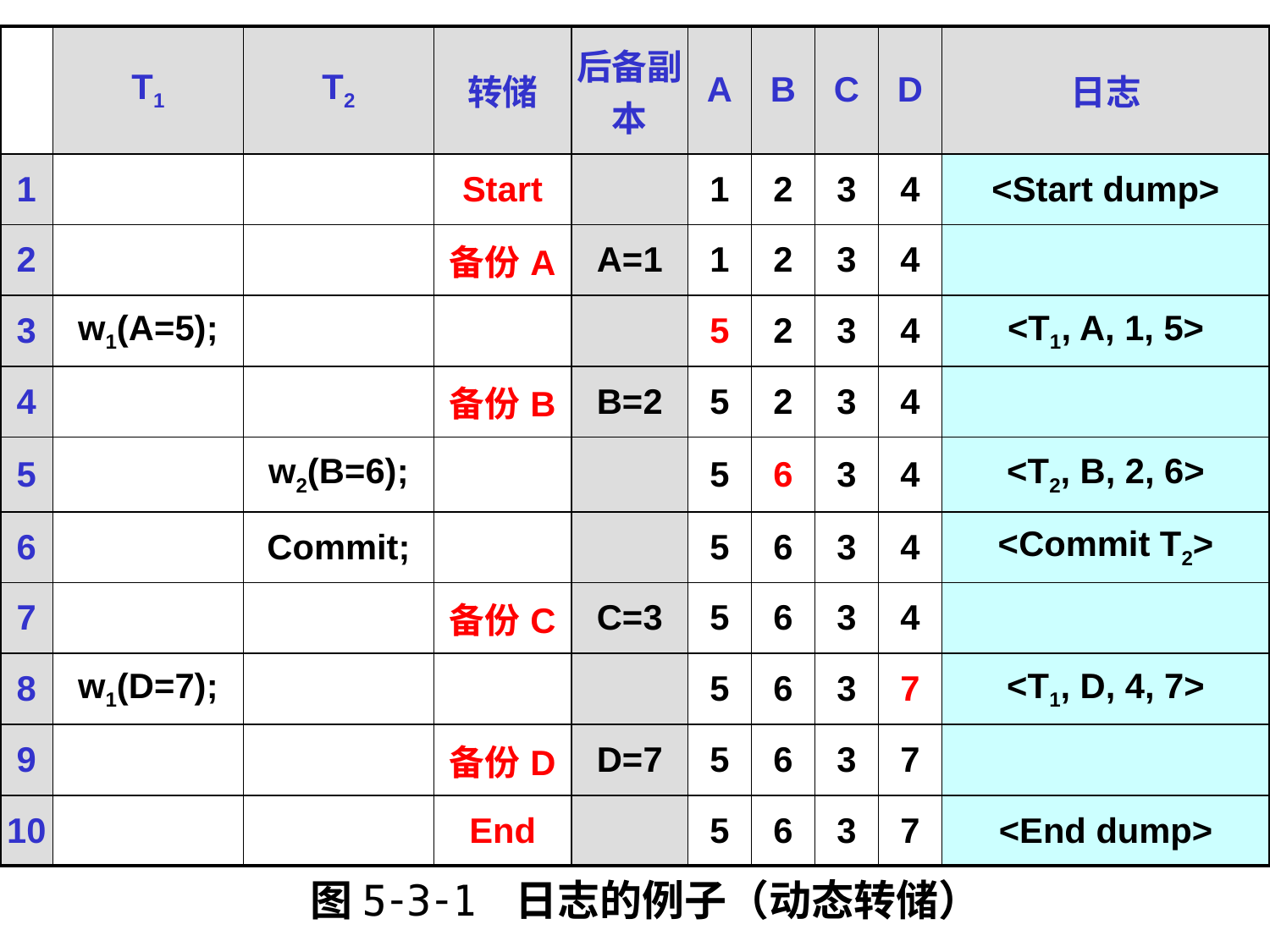

|  | T1 | T2 | 转储 | 后备副本 | A | B | C | D | 日志 |
| --- | --- | --- | --- | --- | --- | --- | --- | --- | --- |
| 1 |  |  | Start |  | 1 | 2 | 3 | 4 | <Start dump> |
| 2 |  |  | 备份A | A=1 | 1 | 2 | 3 | 4 |  |
| 3 | w1(A=5); |  |  |  | 5 | 2 | 3 | 4 | <T1, A, 1, 5> |
| 4 |  |  | 备份B | B=2 | 5 | 2 | 3 | 4 |  |
| 5 |  | w2(B=6); |  |  | 5 | 6 | 3 | 4 | <T2, B, 2, 6> |
| 6 |  | Commit; |  |  | 5 | 6 | 3 | 4 | <Commit T2> |
| 7 |  |  | 备份C | C=3 | 5 | 6 | 3 | 4 |  |
| 8 | w1(D=7); |  |  |  | 5 | 6 | 3 | 7 | <T1, D, 4, 7> |
| 9 |  |  | 备份D | D=7 | 5 | 6 | 3 | 7 |  |
| 10 |  |  | End |  | 5 | 6 | 3 | 7 | <End dump> |
图5-3-1  日志的例子（动态转储）
185